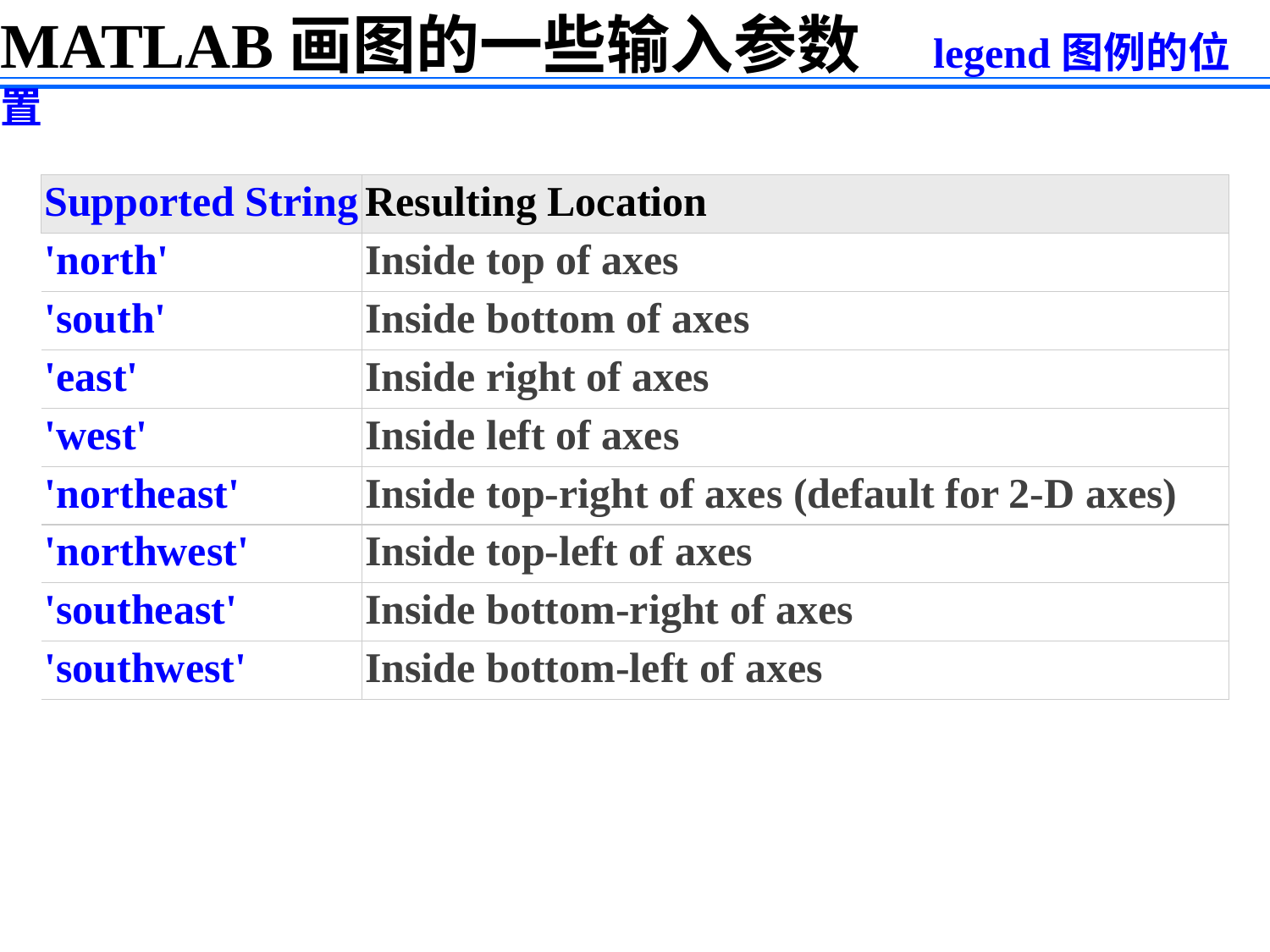

MATLAB画图的一些输入参数    legend图例的位置

| Supported String | Resulting Location |
| --- | --- |
| 'north' | Inside top of axes |
| 'south' | Inside bottom of axes |
| 'east' | Inside right of axes |
| 'west' | Inside left of axes |
| 'northeast' | Inside top-right of axes (default for 2-D axes) |
| 'northwest' | Inside top-left of axes |
| 'southeast' | Inside bottom-right of axes |
| 'southwest' | Inside bottom-left of axes |